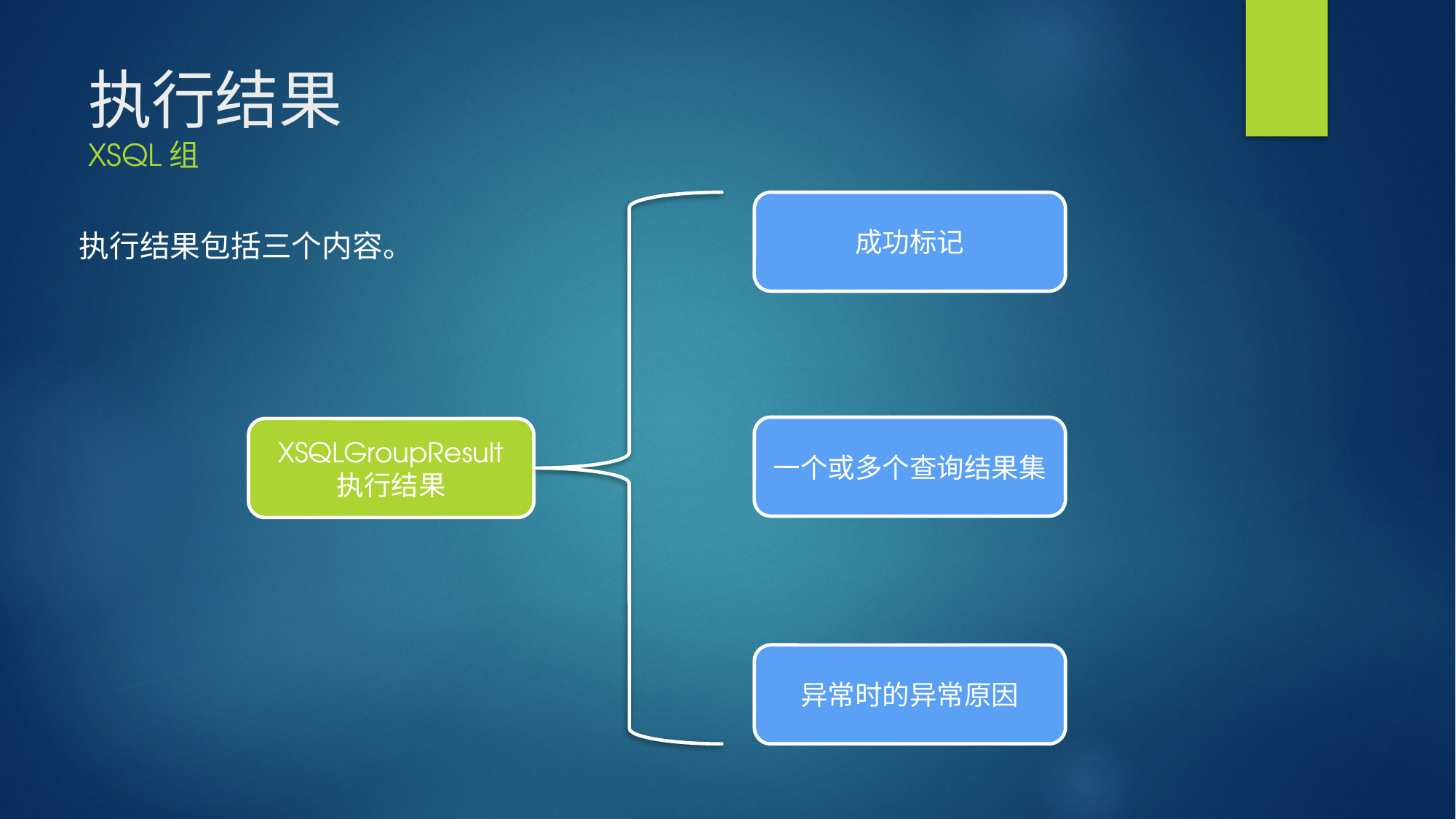

# 执行结果 XSQL组

成功标记
执行结果包括三个内容。
一个或多个查询结果集
XSQLGroupResult
执行结果
异常时的异常原因